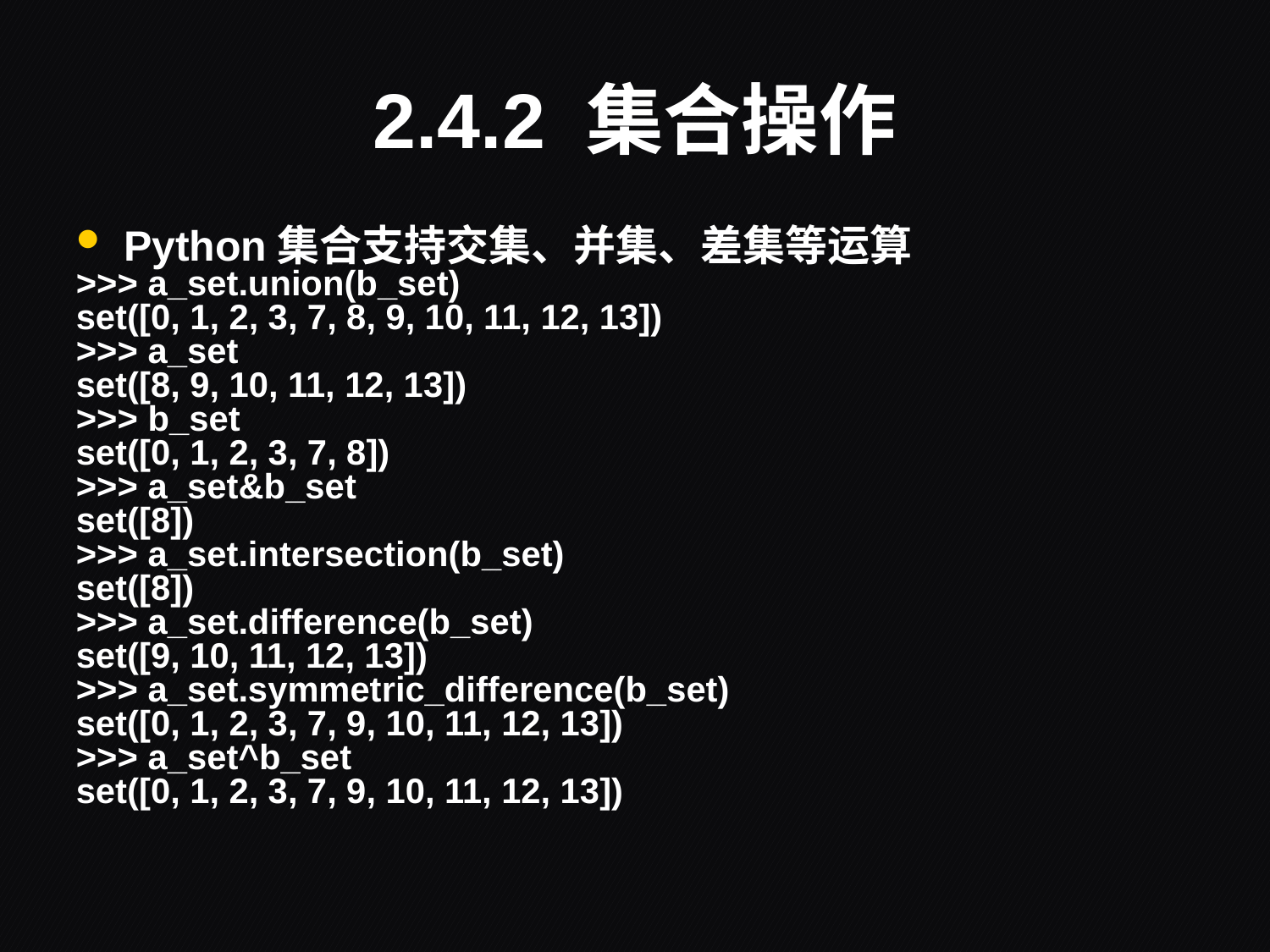

# 2.4.2 集合操作
Python集合支持交集、并集、差集等运算
>>> a_set.union(b_set)
set([0, 1, 2, 3, 7, 8, 9, 10, 11, 12, 13])
>>> a_set
set([8, 9, 10, 11, 12, 13])
>>> b_set
set([0, 1, 2, 3, 7, 8])
>>> a_set&b_set
set([8])
>>> a_set.intersection(b_set)
set([8])
>>> a_set.difference(b_set)
set([9, 10, 11, 12, 13])
>>> a_set.symmetric_difference(b_set)
set([0, 1, 2, 3, 7, 9, 10, 11, 12, 13])
>>> a_set^b_set
set([0, 1, 2, 3, 7, 9, 10, 11, 12, 13])